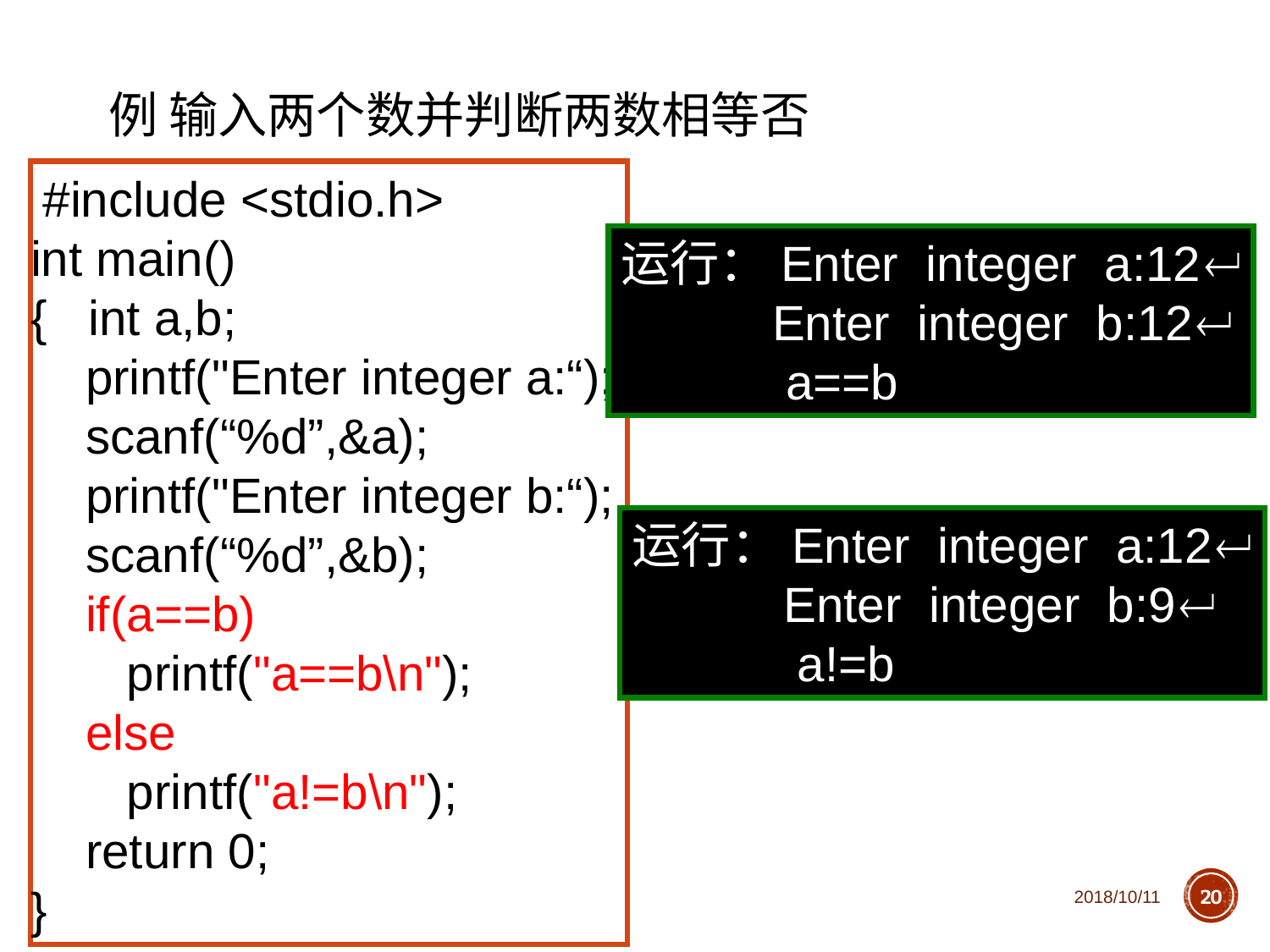

例 输入两个数并判断两数相等否
 #include <stdio.h>
int main()
{   int a,b;
    printf("Enter integer a:“);
    scanf(“%d”,&a);
    printf("Enter integer b:“);
    scanf(“%d”,&b);
    if(a==b)
       printf("a==b\n");
    else
       printf("a!=b\n");
    return 0;
}
运行：Enter  integer  a:12↵
           Enter  integer  b:12↵
            a==b
运行：Enter  integer  a:12↵
           Enter  integer  b:9↵
            a!=b
2018/10/11
20